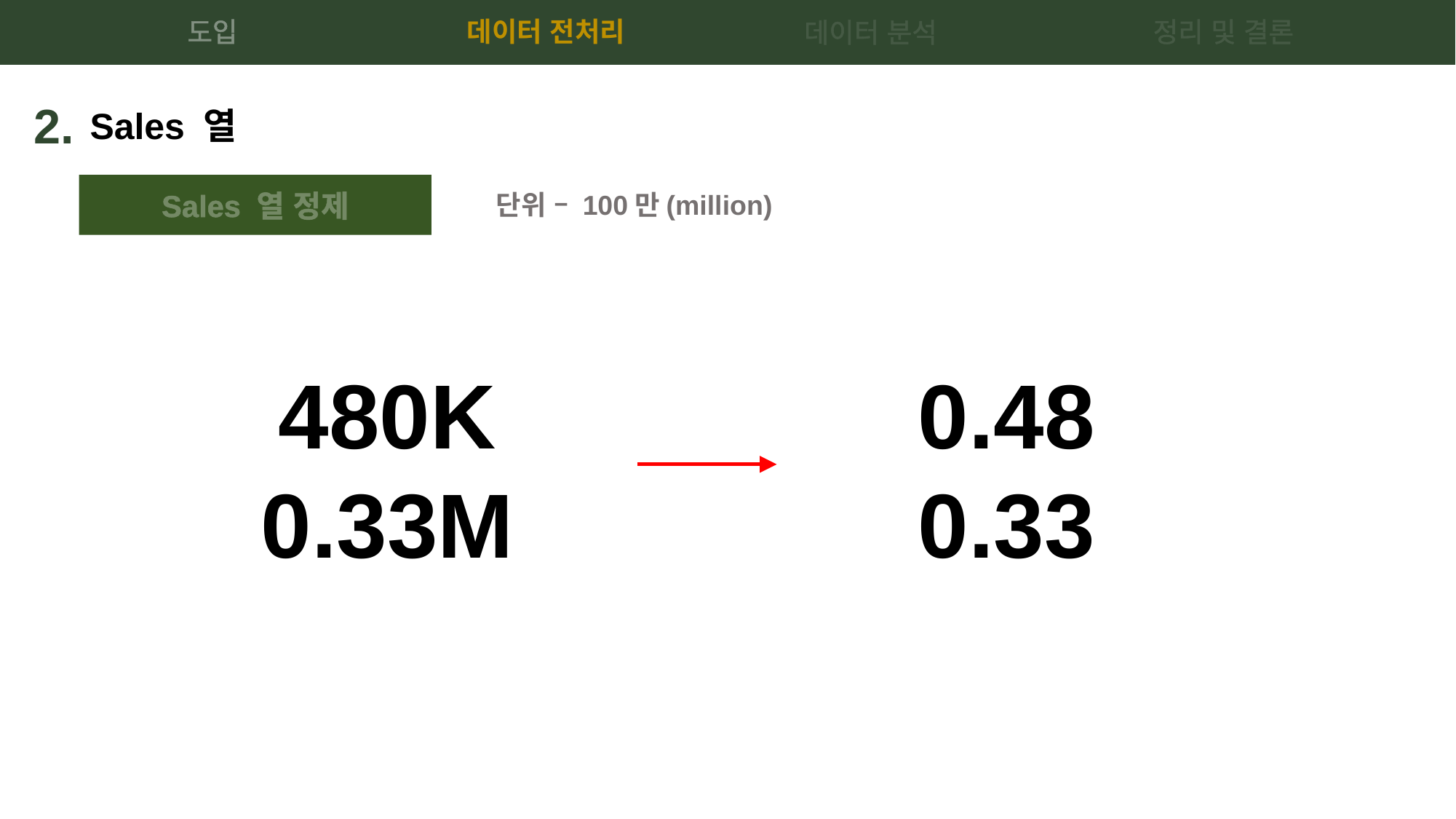

데이터 전처리
도입
정리 및 결론
데이터 분석
2.
Sales 열
Sales 열 정제
단위 – 100만(million)
480K
0.33M
0.48
0.33